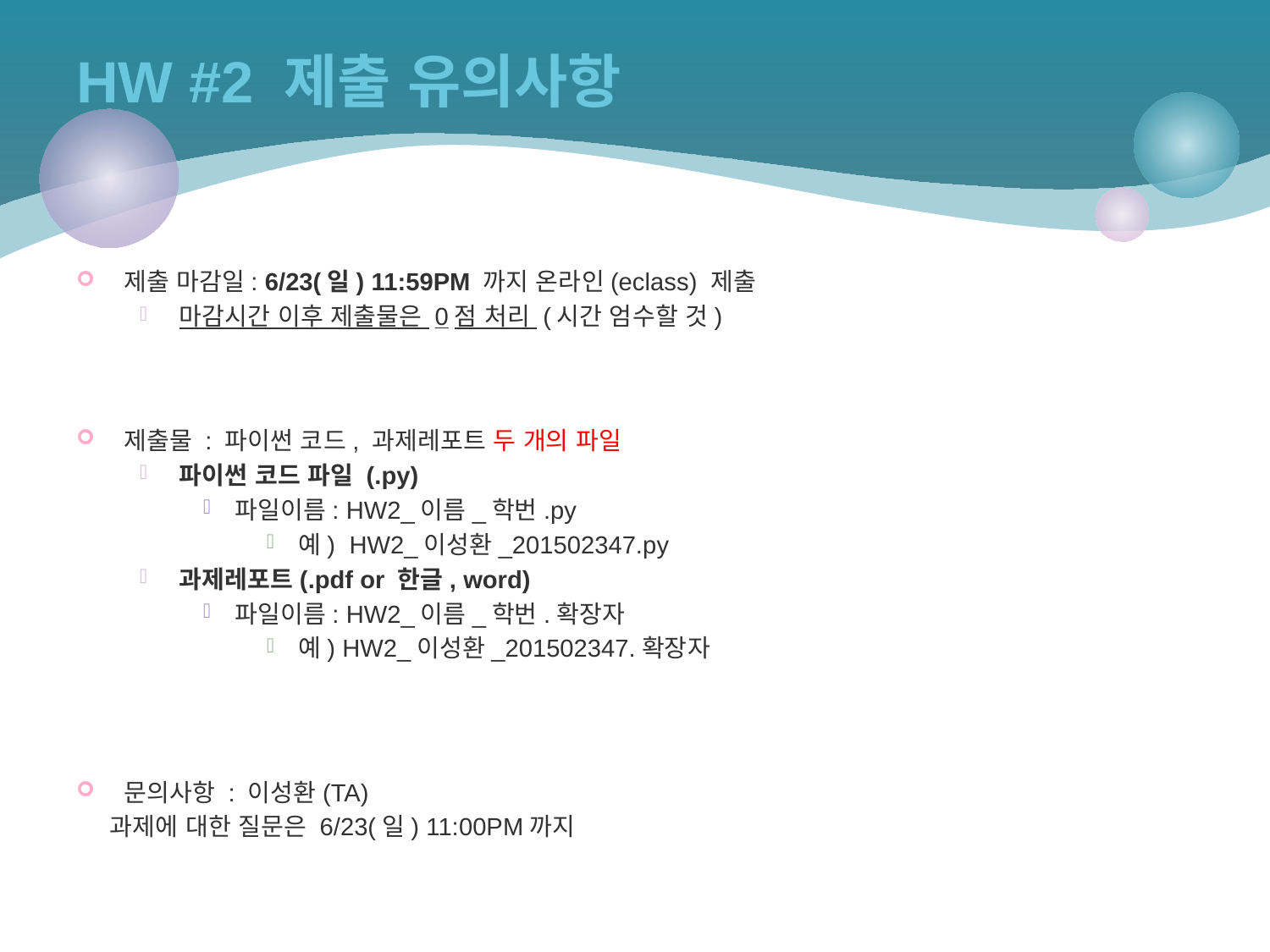

# HW #2 제출 유의사항
제출 마감일: 6/23(일) 11:59PM 까지 온라인(eclass) 제출
마감시간 이후 제출물은 0점 처리 (시간 엄수할 것)

제출물 : 파이썬 코드, 과제레포트 두 개의 파일
파이썬 코드 파일 (.py)
파일이름: HW2_이름_학번.py
예)  HW2_이성환_201502347.py
과제레포트(.pdf or 한글, word)
파일이름: HW2_이름_학번.확장자
예) HW2_이성환_201502347.확장자

문의사항 : 이성환(TA)
    과제에 대한 질문은 6/23(일) 11:00PM까지